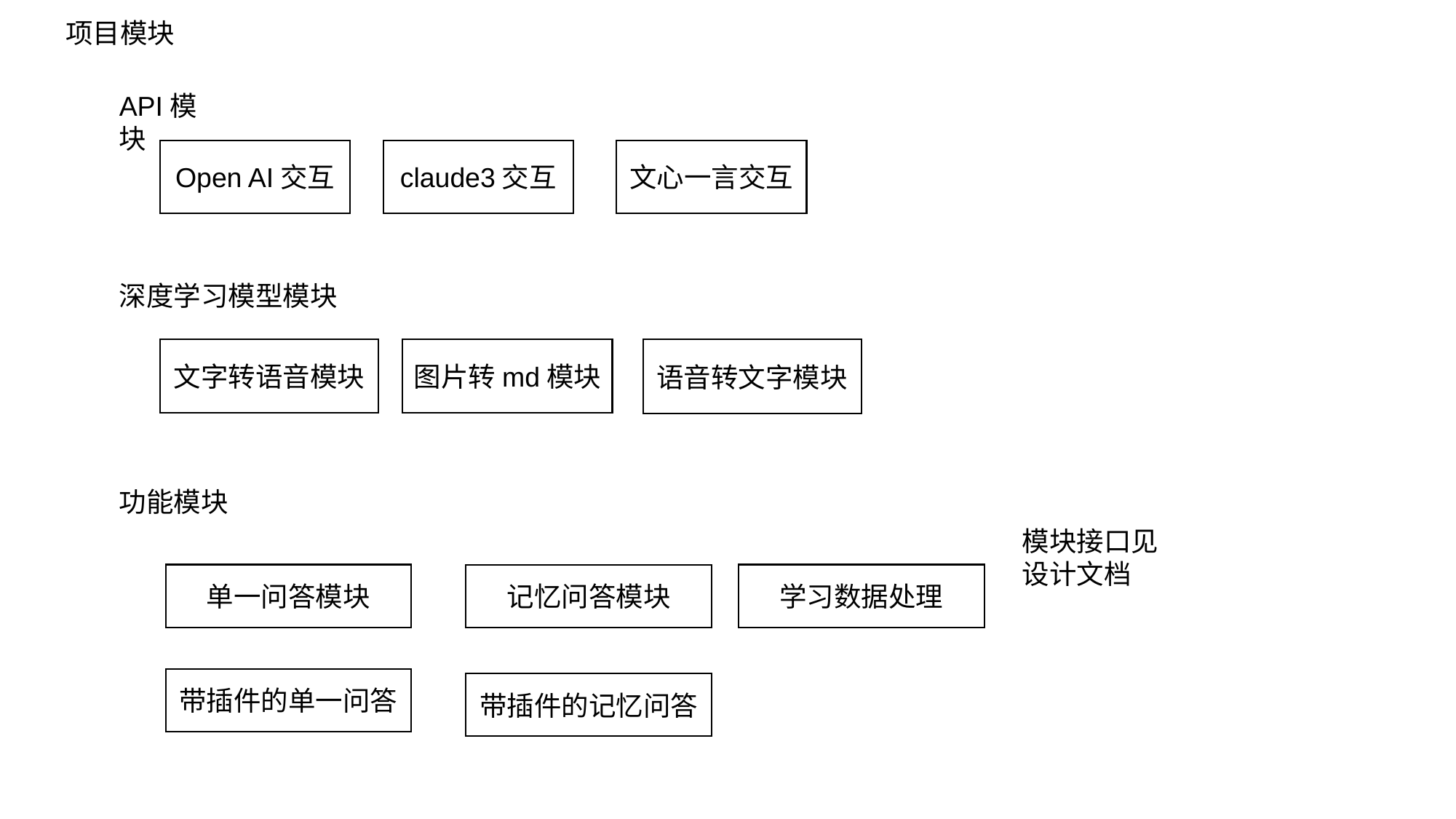

项目模块
API模块
Open AI交互
claude3交互
文心一言交互
深度学习模型模块
文字转语音模块
图片转md模块
语音转文字模块
功能模块
模块接口见设计文档
单一问答模块
学习数据处理
记忆问答模块
带插件的单一问答
带插件的记忆问答